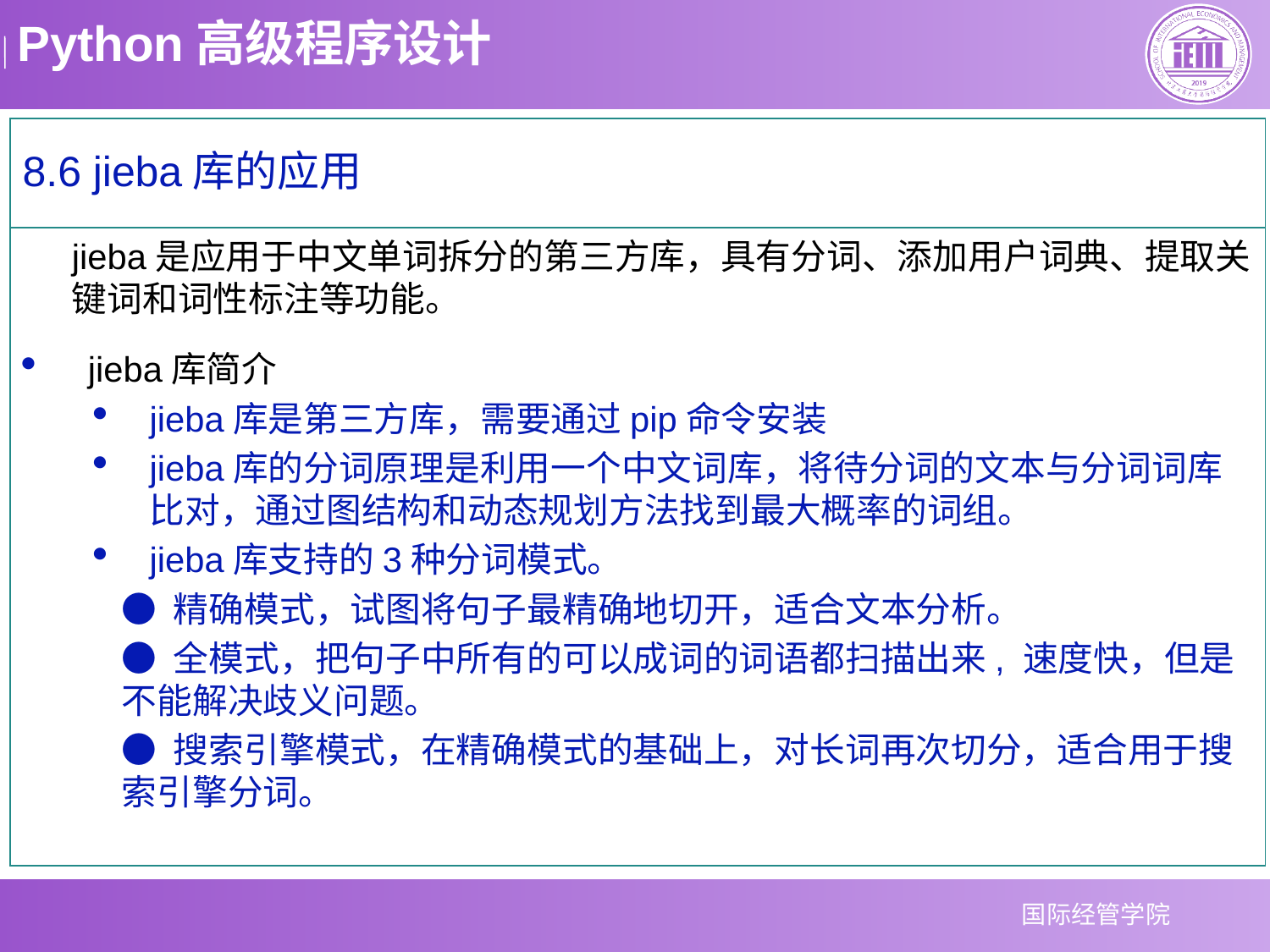

8.6 jieba库的应用
jieba是应用于中文单词拆分的第三方库，具有分词、添加用户词典、提取关键词和词性标注等功能。
 jieba库简介
jieba库是第三方库，需要通过pip命令安装
jieba库的分词原理是利用一个中文词库，将待分词的文本与分词词库比对，通过图结构和动态规划方法找到最大概率的词组。
jieba库支持的3种分词模式。
● 精确模式，试图将句子最精确地切开，适合文本分析。
● 全模式，把句子中所有的可以成词的词语都扫描出来, 速度快，但是不能解决歧义问题。
● 搜索引擎模式，在精确模式的基础上，对长词再次切分，适合用于搜索引擎分词。